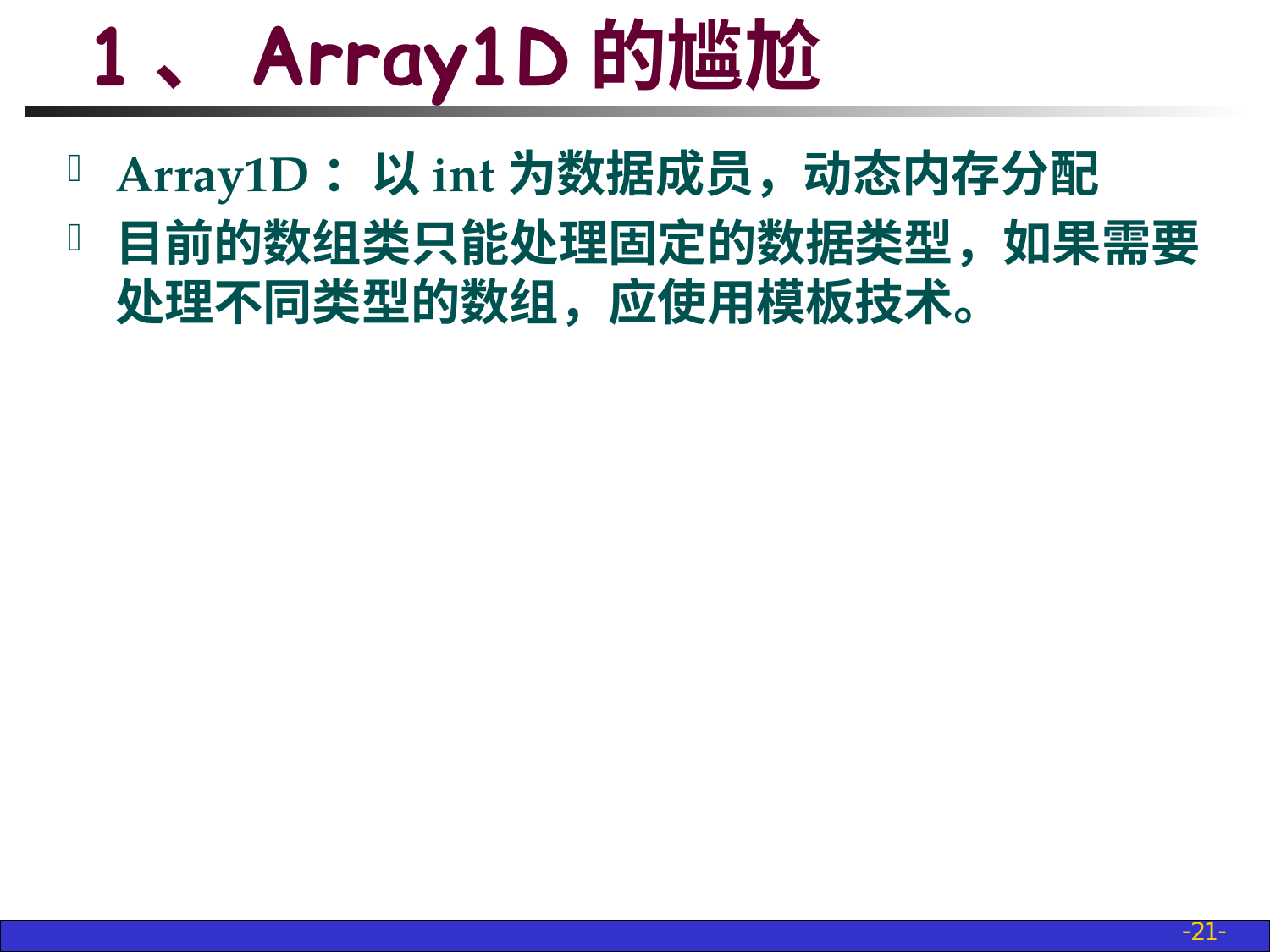

# 1、Array1D的尴尬
Array1D：以int为数据成员，动态内存分配
目前的数组类只能处理固定的数据类型，如果需要处理不同类型的数组，应使用模板技术。
-21-